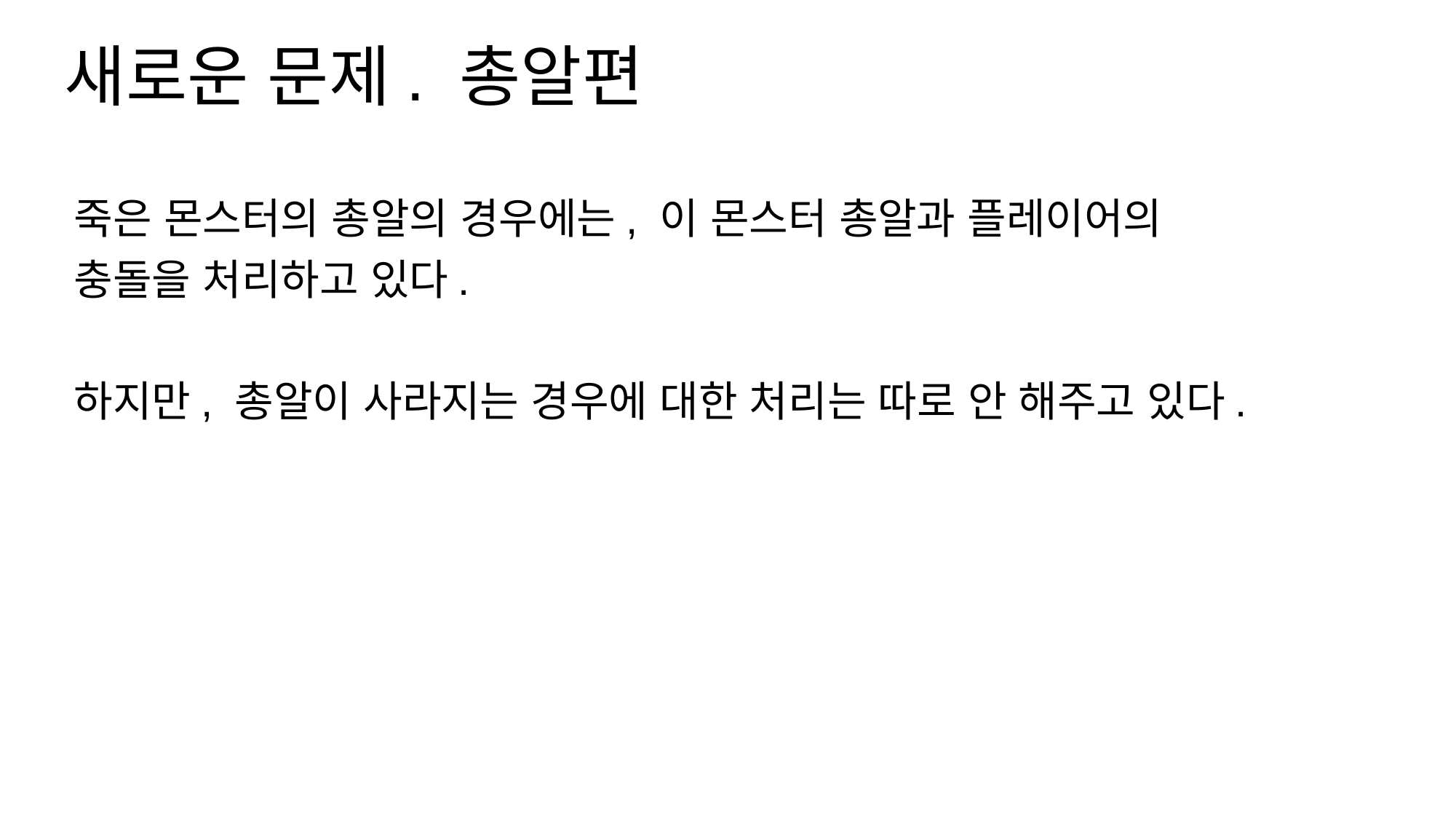

# 새로운 문제. 총알편

죽은 몬스터의 총알의 경우에는, 이 몬스터 총알과 플레이어의
충돌을 처리하고 있다.

하지만, 총알이 사라지는 경우에 대한 처리는 따로 안 해주고 있다.